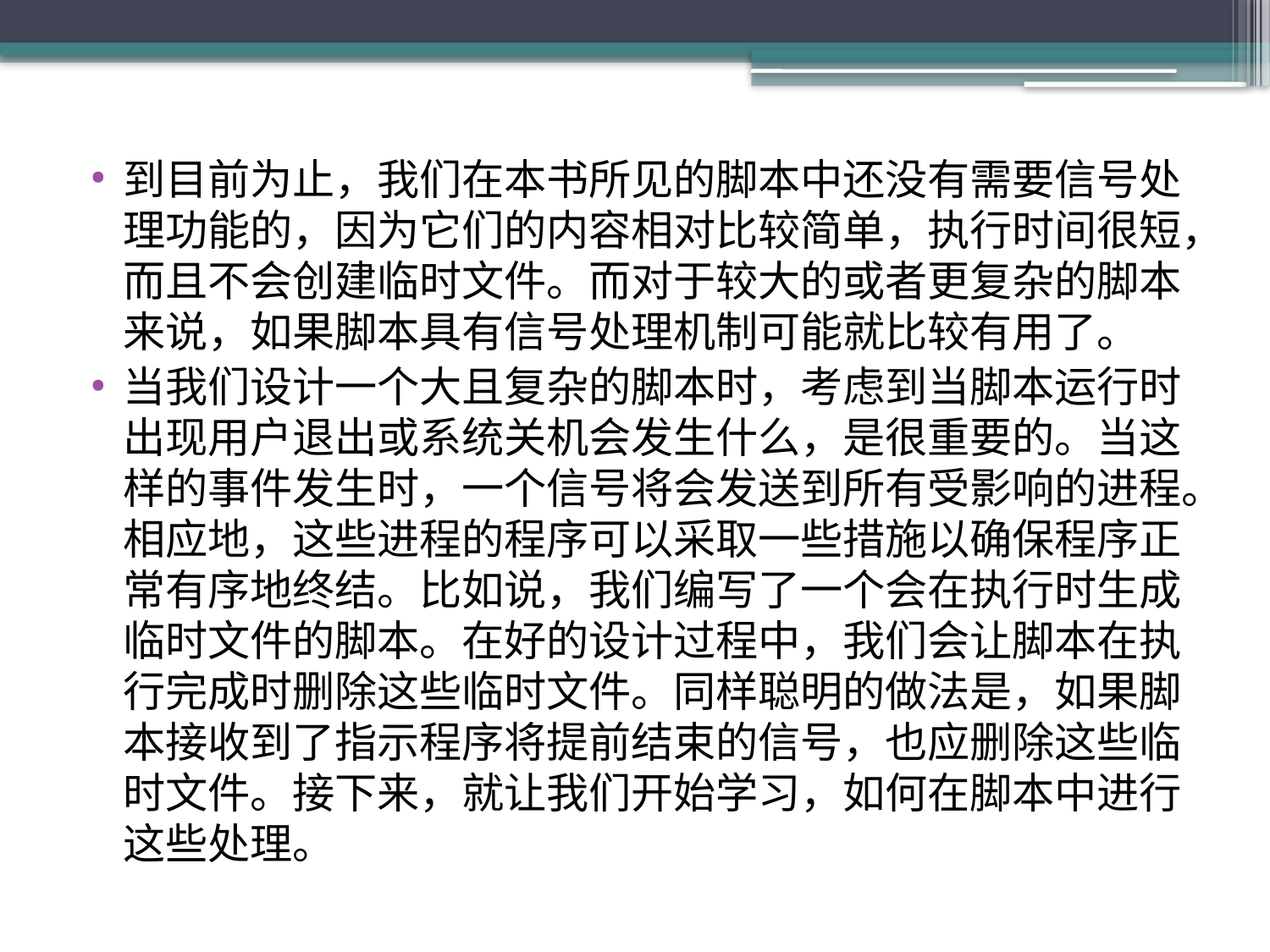

到目前为止，我们在本书所见的脚本中还没有需要信号处理功能的，因为它们的内容相对比较简单，执行时间很短，而且不会创建临时文件。而对于较大的或者更复杂的脚本来说，如果脚本具有信号处理机制可能就比较有用了。
当我们设计一个大且复杂的脚本时，考虑到当脚本运行时出现用户退出或系统关机会发生什么，是很重要的。当这样的事件发生时，一个信号将会发送到所有受影响的进程。相应地，这些进程的程序可以采取一些措施以确保程序正常有序地终结。比如说，我们编写了一个会在执行时生成临时文件的脚本。在好的设计过程中，我们会让脚本在执行完成时删除这些临时文件。同样聪明的做法是，如果脚本接收到了指示程序将提前结束的信号，也应删除这些临时文件。接下来，就让我们开始学习，如何在脚本中进行这些处理。